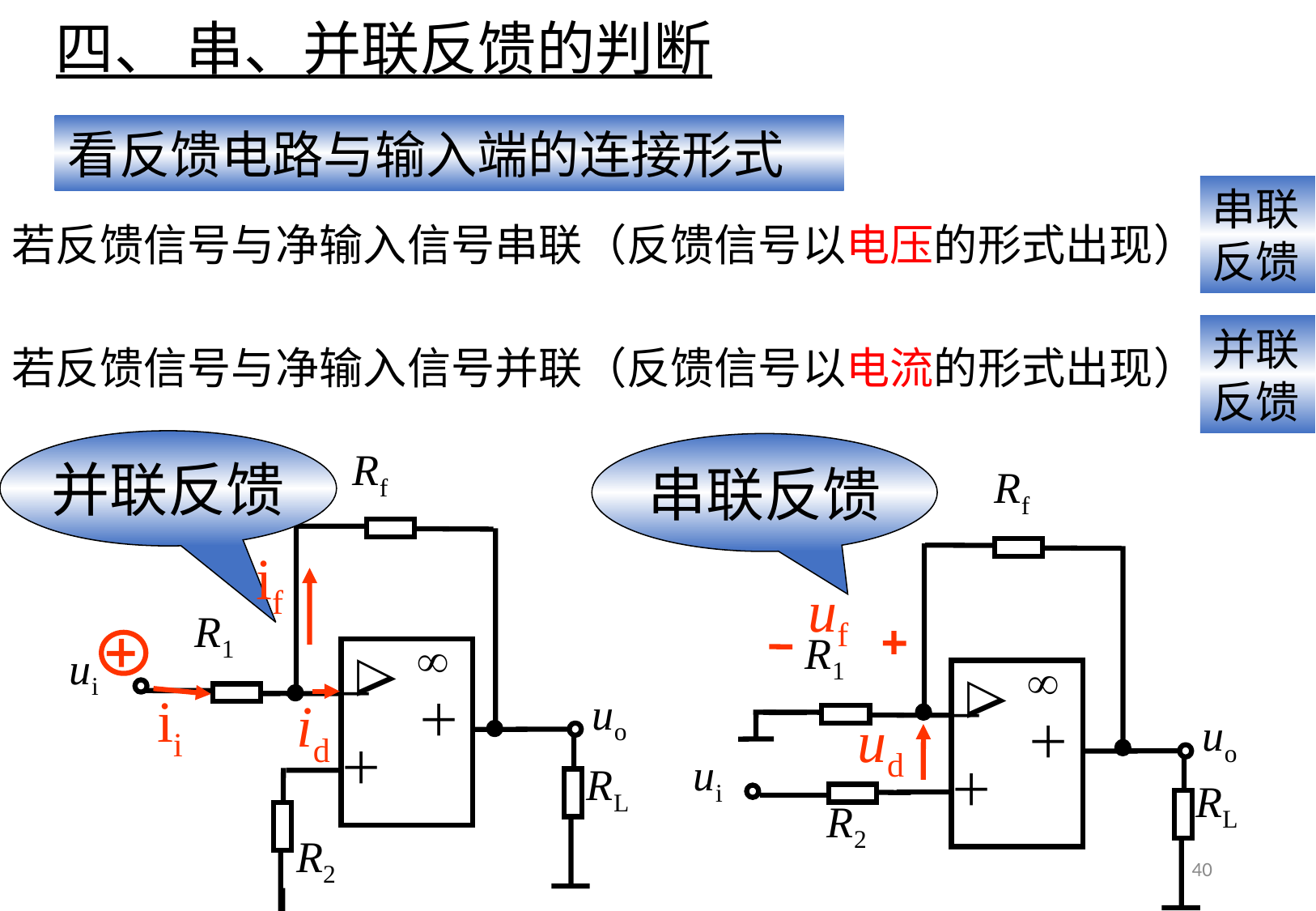

四、 串、并联反馈的判断
看反馈电路与输入端的连接形式
串联反馈
若反馈信号与净输入信号串联（反馈信号以电压的形式出现）
并联反馈
若反馈信号与净输入信号并联（反馈信号以电流的形式出现）
并联反馈
串联反馈
Rf

R1

∇
∞

－
＋

＋

 ui

uo

RL

R2

Rf

R1

∇
∞

－
＋

＋

uo

 ui

RL

R2

if

ii

id

uf

ud

40